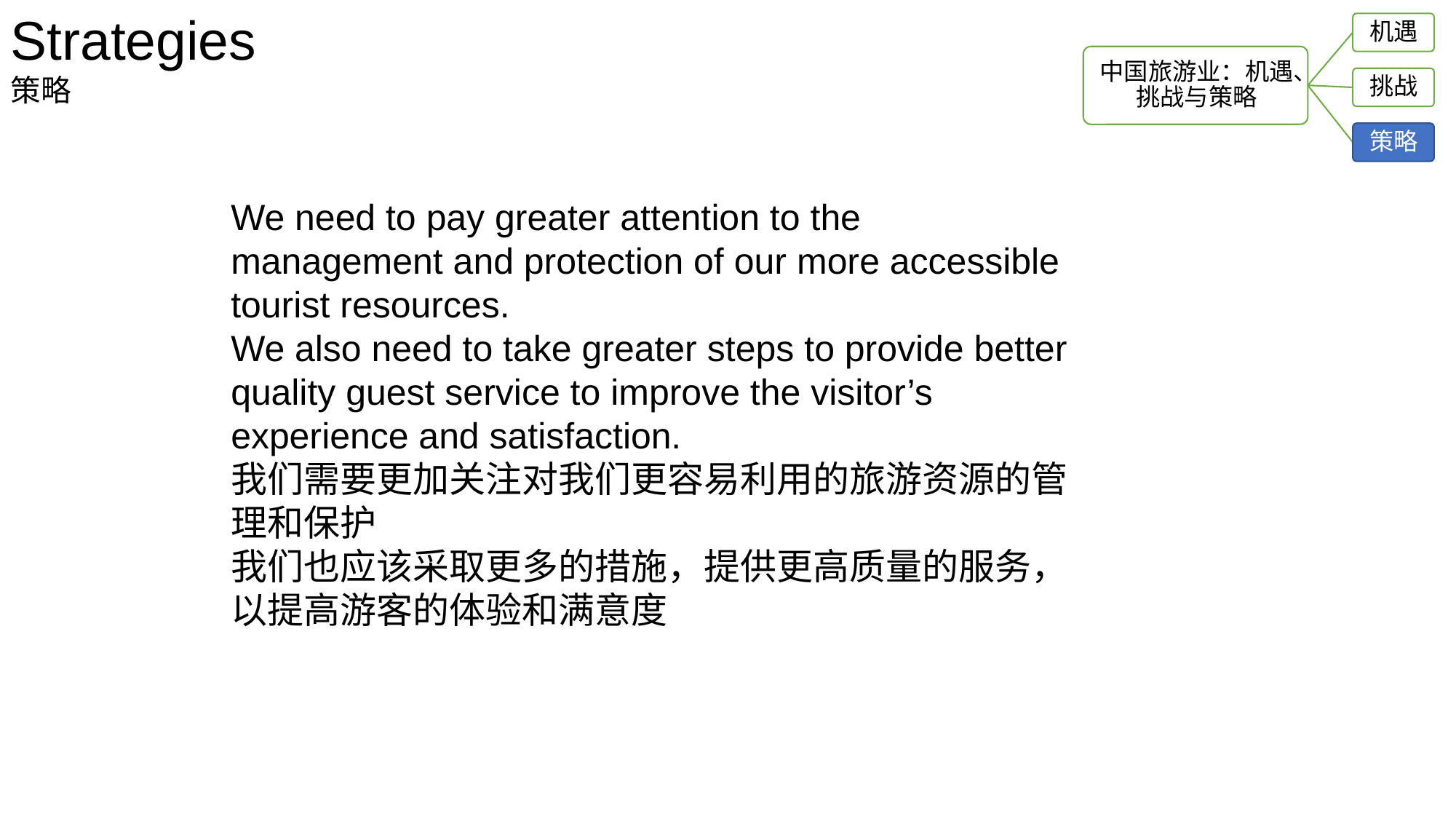

Strategies
策略
中国旅游业：机遇、挑战与策略

机遇

挑战

策略
We need to pay greater attention to the management and protection of our more accessible tourist resources.
We also need to take greater steps to provide better quality guest service to improve the visitor’s experience and satisfaction.
我们需要更加关注对我们更容易利用的旅游资源的管理和保护
我们也应该采取更多的措施，提供更高质量的服务，以提高游客的体验和满意度